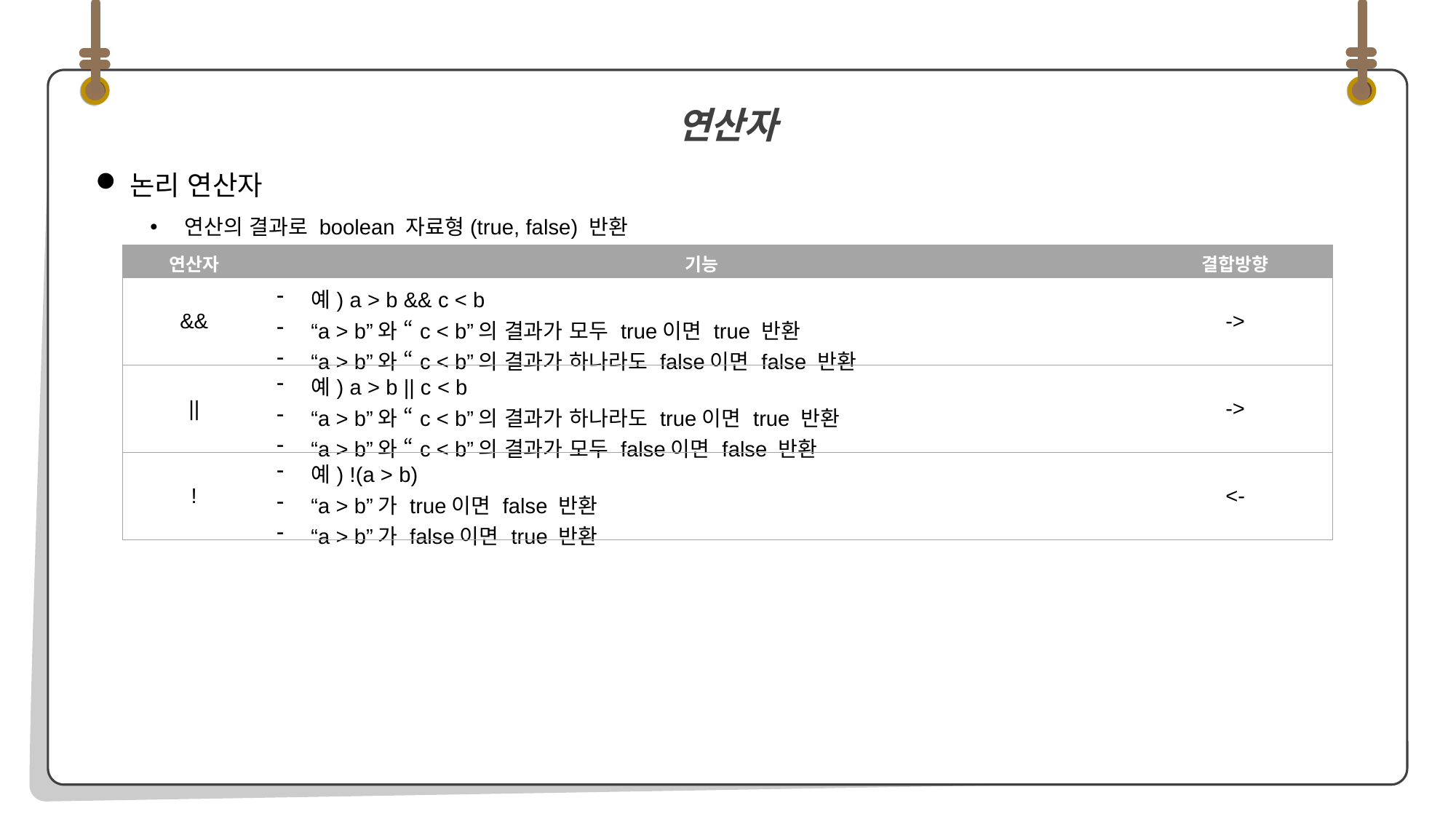

논리 연산자
연산의 결과로 boolean 자료형(true, false) 반환
연산자

| 연산자 | 기능 | 결합방향 |
| --- | --- | --- |
| && | 예) a > b && c < b “a > b”와 “c < b”의 결과가 모두 true이면 true 반환 “a > b”와 “c < b”의 결과가 하나라도 false이면 false 반환 | -> |
| || | 예) a > b || c < b “a > b”와 “c < b”의 결과가 하나라도 true이면 true 반환 “a > b”와 “c < b”의 결과가 모두 false이면 false 반환 | -> |
| ! | 예) !(a > b) “a > b”가 true이면 false 반환 “a > b”가 false이면 true 반환 | <- |